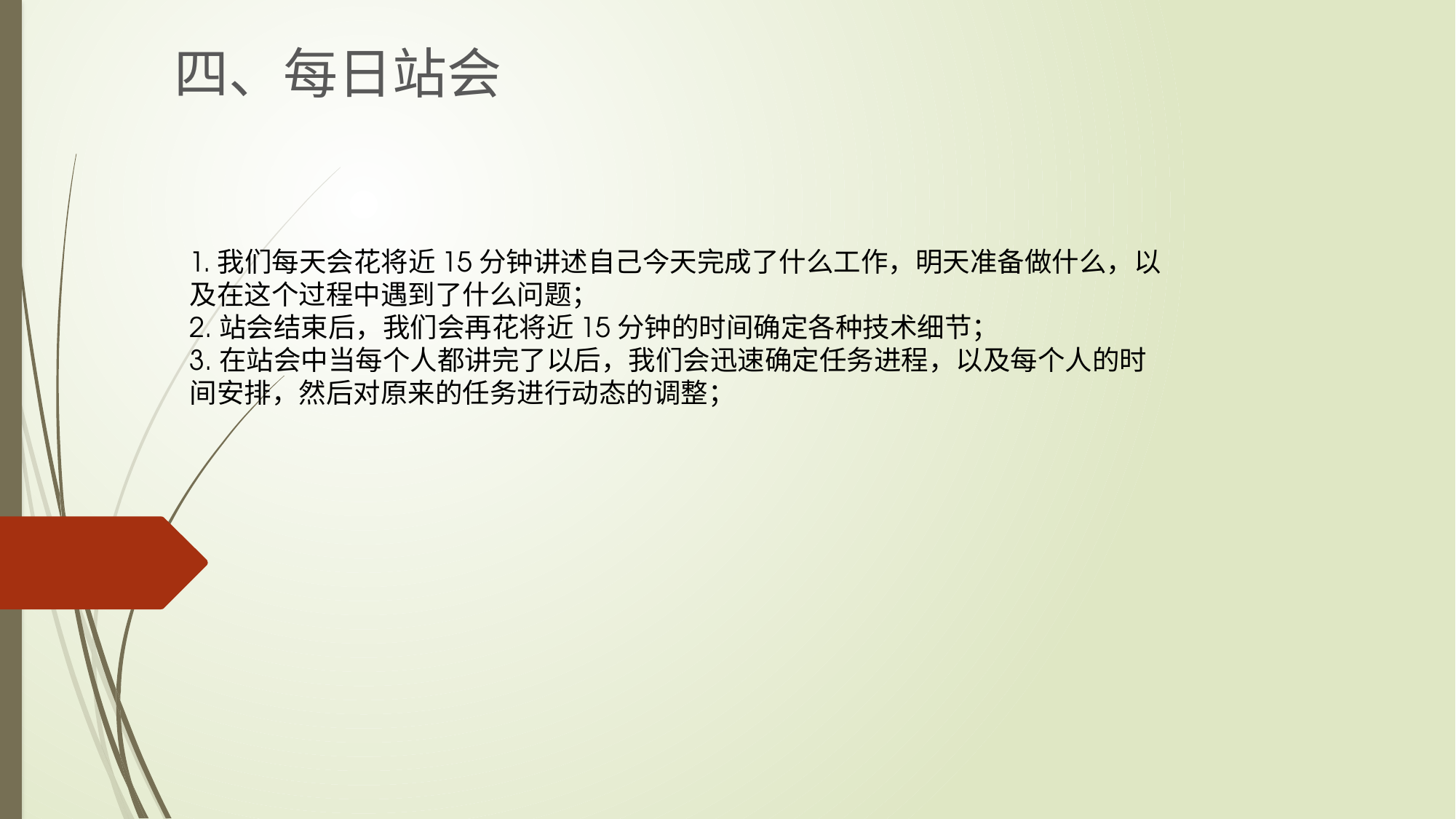

四、每日站会
1.我们每天会花将近15分钟讲述自己今天完成了什么工作，明天准备做什么，以及在这个过程中遇到了什么问题；
2.站会结束后，我们会再花将近15分钟的时间确定各种技术细节；
3.在站会中当每个人都讲完了以后，我们会迅速确定任务进程，以及每个人的时间安排，然后对原来的任务进行动态的调整；